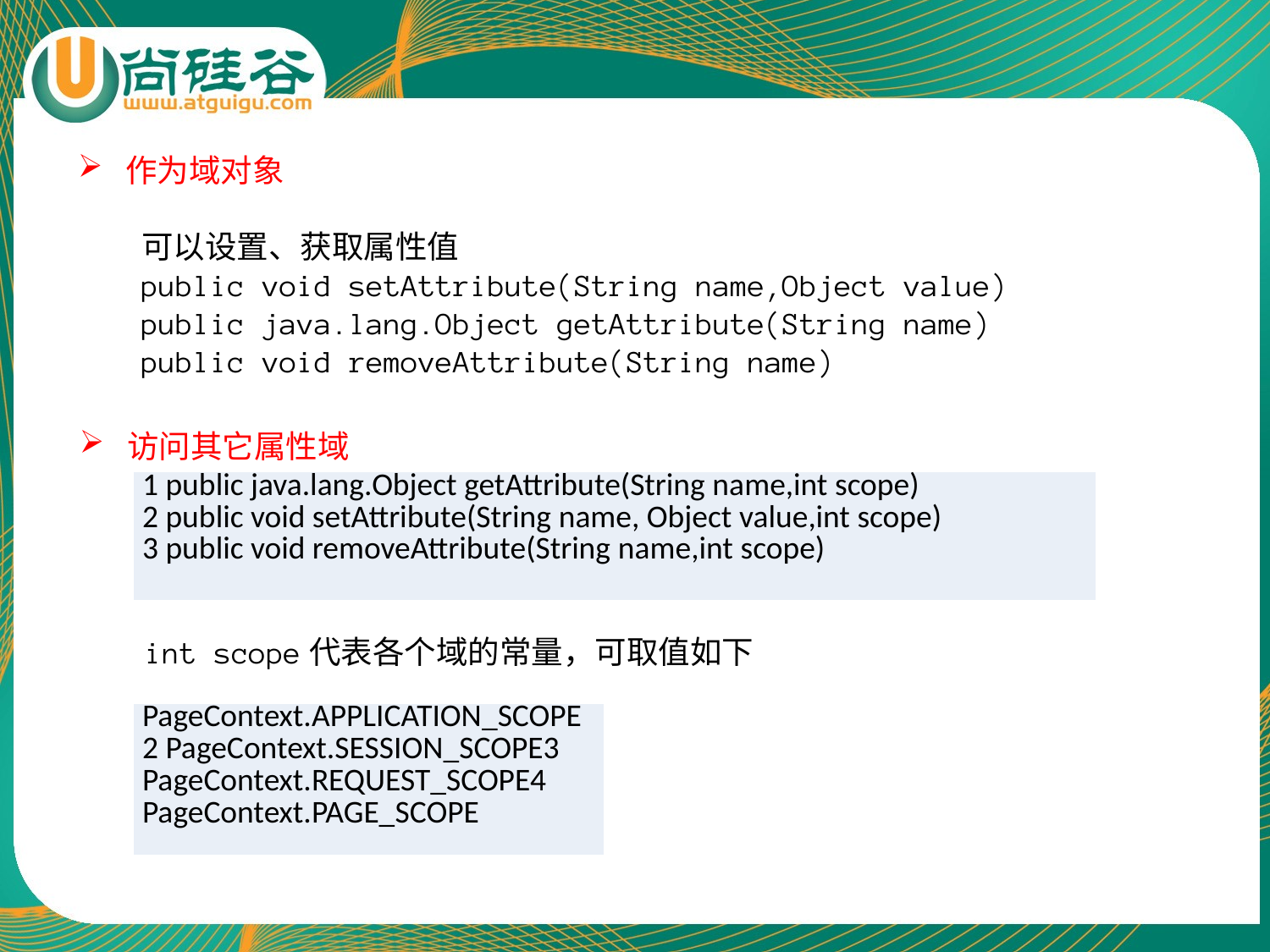

作为域对象

可以设置、获取属性值
public void setAttribute(String name,Object value)
public java.lang.Object getAttribute(String name)
public void removeAttribute(String name)
访问其它属性域
| 1 public java.lang.Object getAttribute(String name,int scope) 2 public void setAttribute(String name, Object value,int scope) 3 public void removeAttribute(String name,int scope) |
| --- |
int scope代表各个域的常量，可取值如下
| PageContext.APPLICATION\_SCOPE2 PageContext.SESSION\_SCOPE3 PageContext.REQUEST\_SCOPE4 PageContext.PAGE\_SCOPE |
| --- |